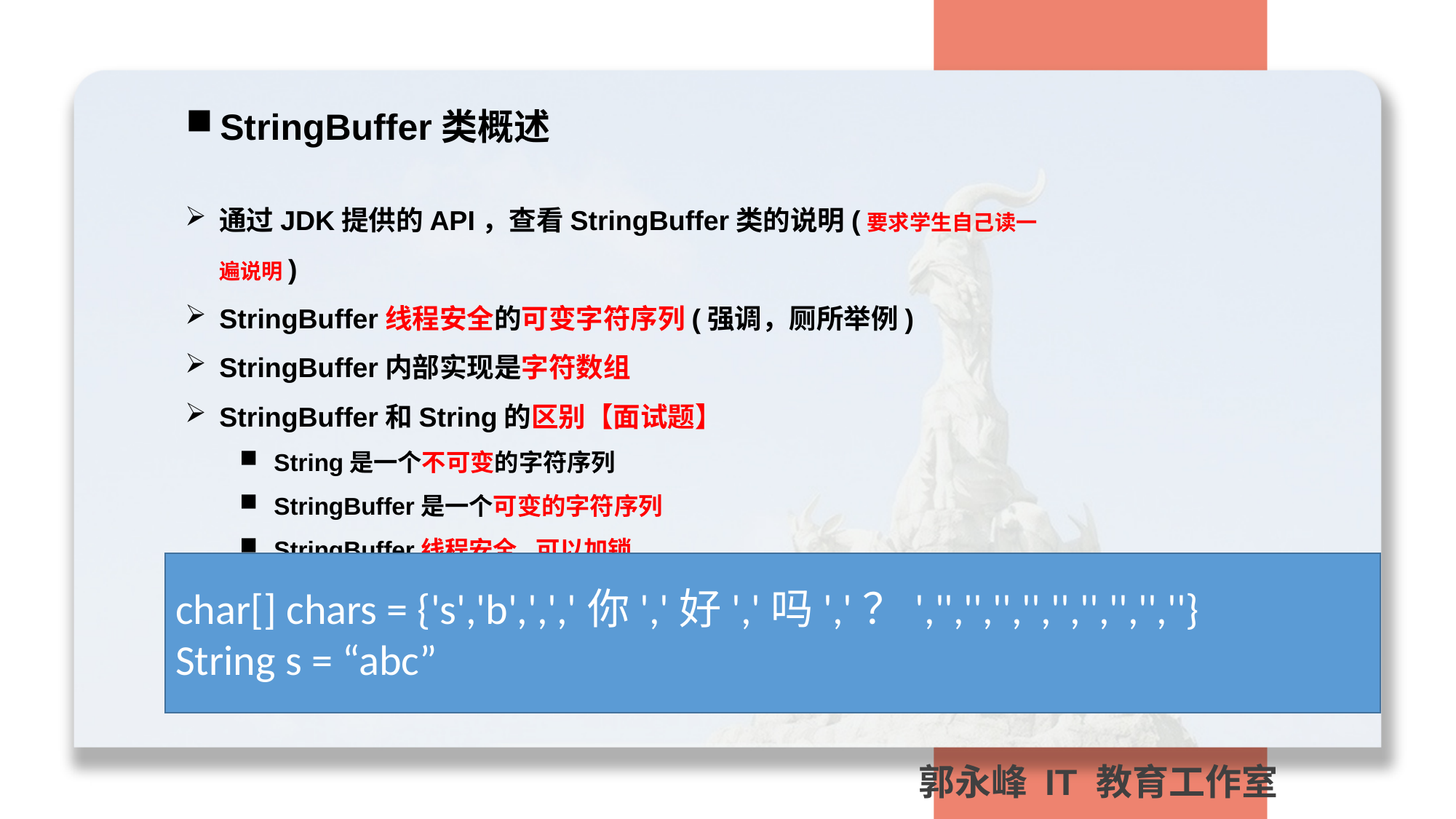

StringBuffer类概述
通过JDK提供的API，查看StringBuffer类的说明(要求学生自己读一遍说明)
StringBuffer线程安全的可变字符序列(强调，厕所举例)
StringBuffer内部实现是字符数组
StringBuffer和String的区别【面试题】
String是一个不可变的字符序列
StringBuffer是一个可变的字符序列
StringBuffer线程安全,可以加锁
char[] chars = {'s','b',',','你','好','吗','？','','','','','','','','',''}
String s = “abc”